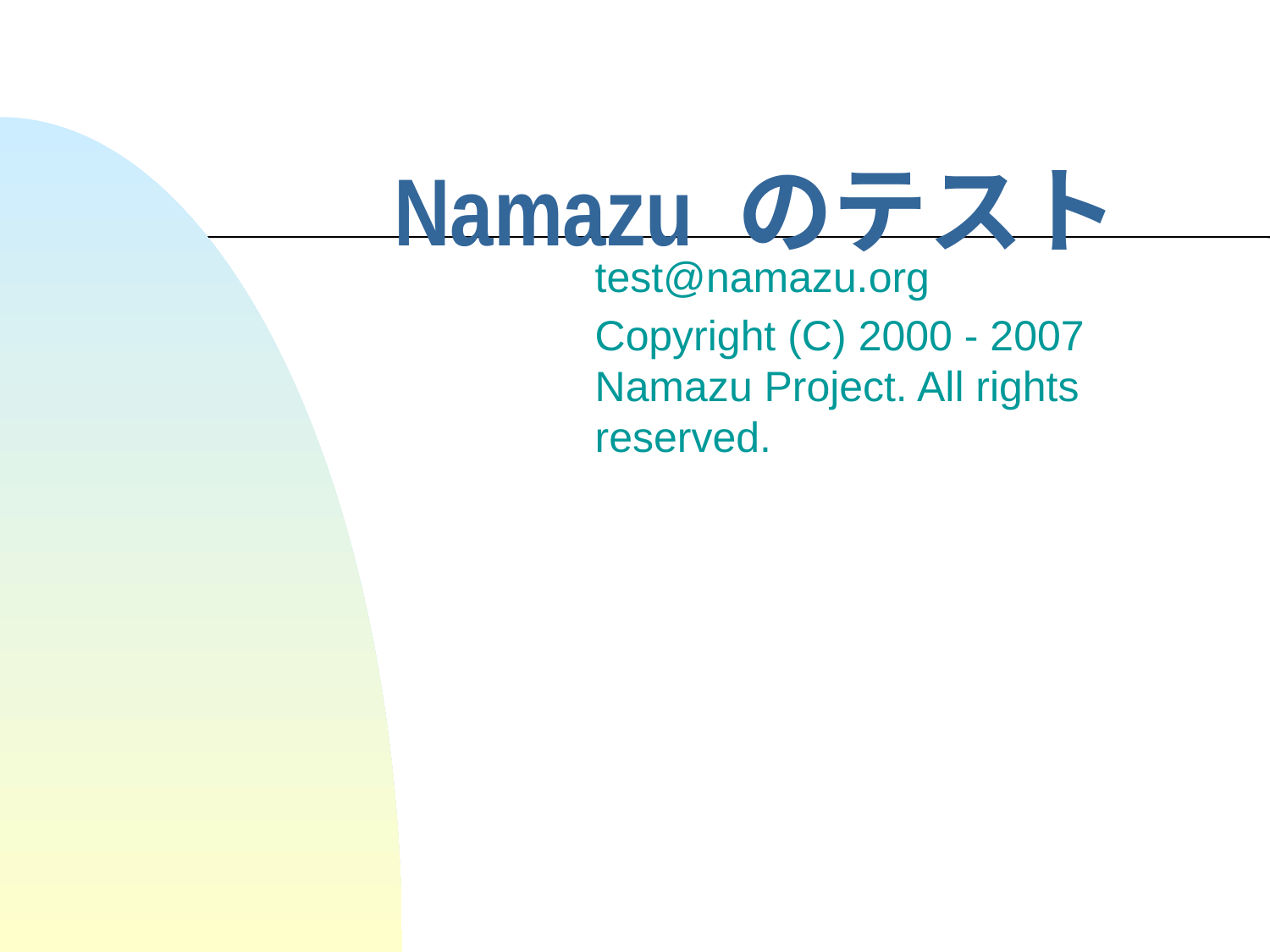

# Namazu のテスト
test@namazu.org
Copyright (C) 2000 - 2007 Namazu Project. All rights reserved.